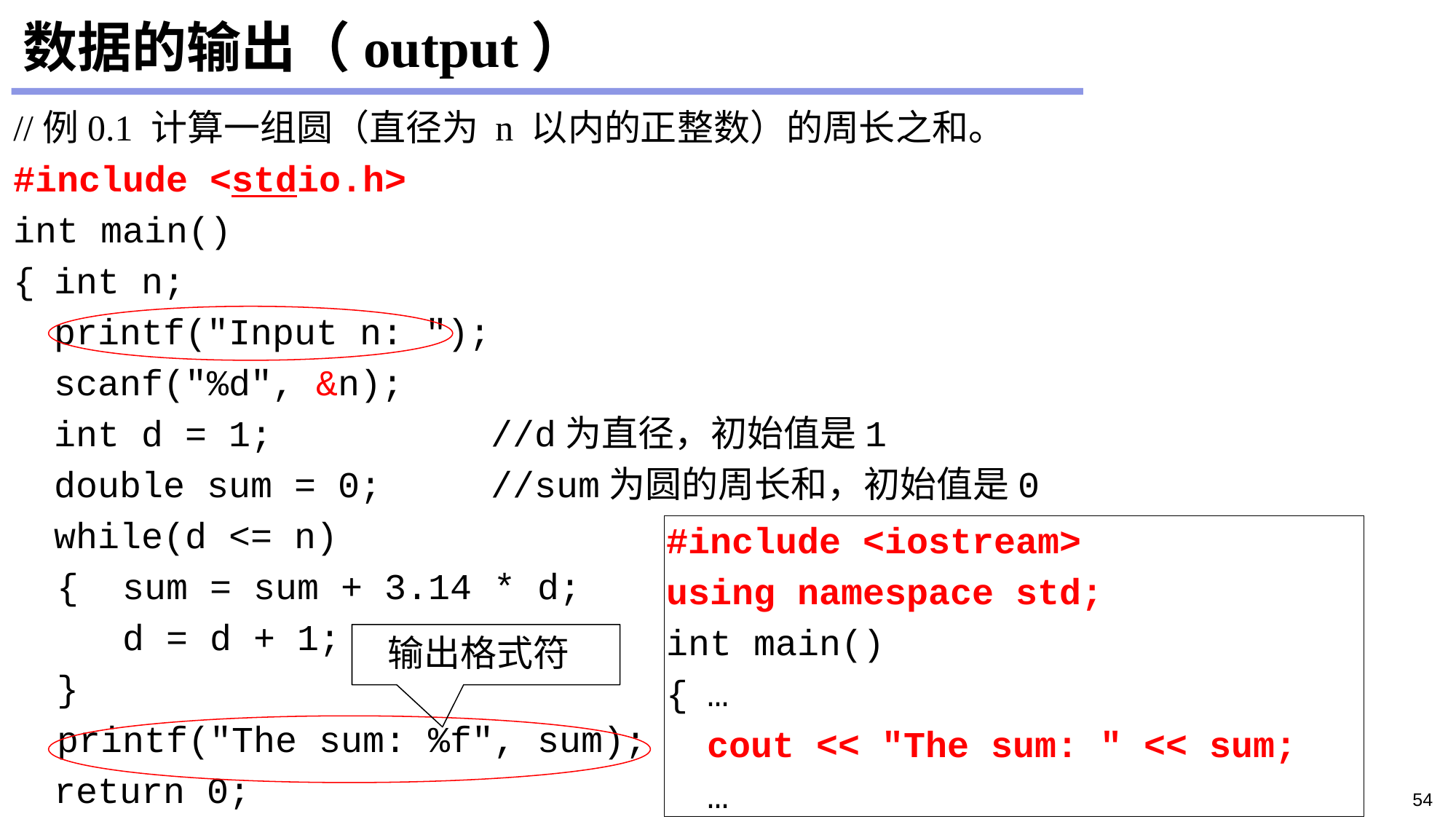

# 数据的输出（output）
//例0.1 计算一组圆（直径为 n 以内的正整数）的周长之和。
#include <stdio.h>
int main()
{	int n;
	printf("Input n: ");
	scanf("%d", &n);
 	int d = 1;		//d为直径，初始值是1
	double sum = 0; 	//sum为圆的周长和，初始值是0
	while(d <= n)
  {	sum = sum + 3.14 * d;
	d = d + 1;
  }
  printf("The sum: %f", sum);
	return 0;
}

#include <iostream>
using namespace std;
int main()
{	…
	cout << "The sum: " << sum;
	…
  输出格式符

54